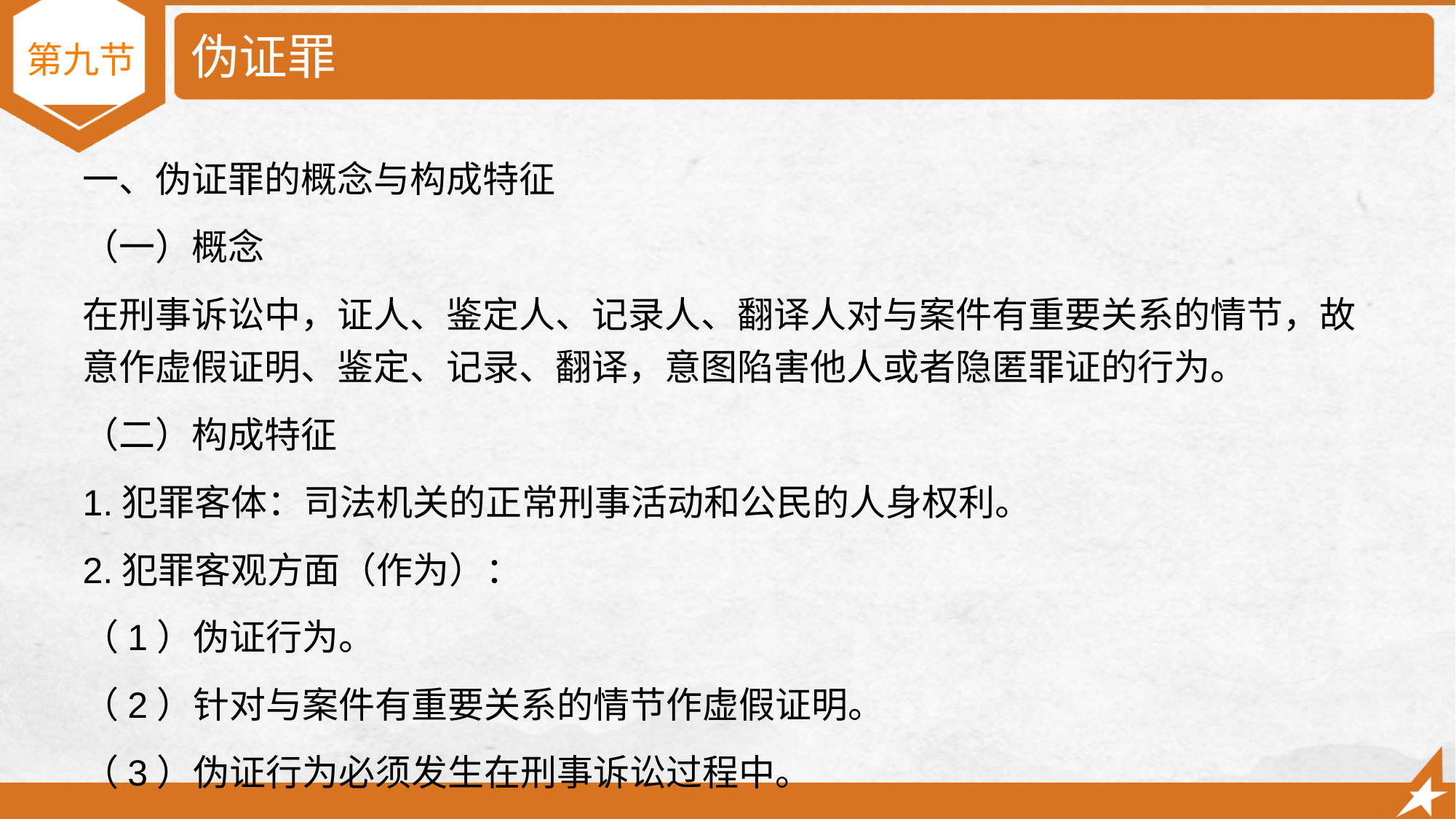

# 伪证罪
第九节
一、伪证罪的概念与构成特征
（一）概念
在刑事诉讼中，证人、鉴定人、记录人、翻译人对与案件有重要关系的情节，故意作虚假证明、鉴定、记录、翻译，意图陷害他人或者隐匿罪证的行为。
（二）构成特征
1.犯罪客体：司法机关的正常刑事活动和公民的人身权利。
2.犯罪客观方面（作为）：
（1）伪证行为。
（2）针对与案件有重要关系的情节作虚假证明。
（3）伪证行为必须发生在刑事诉讼过程中。